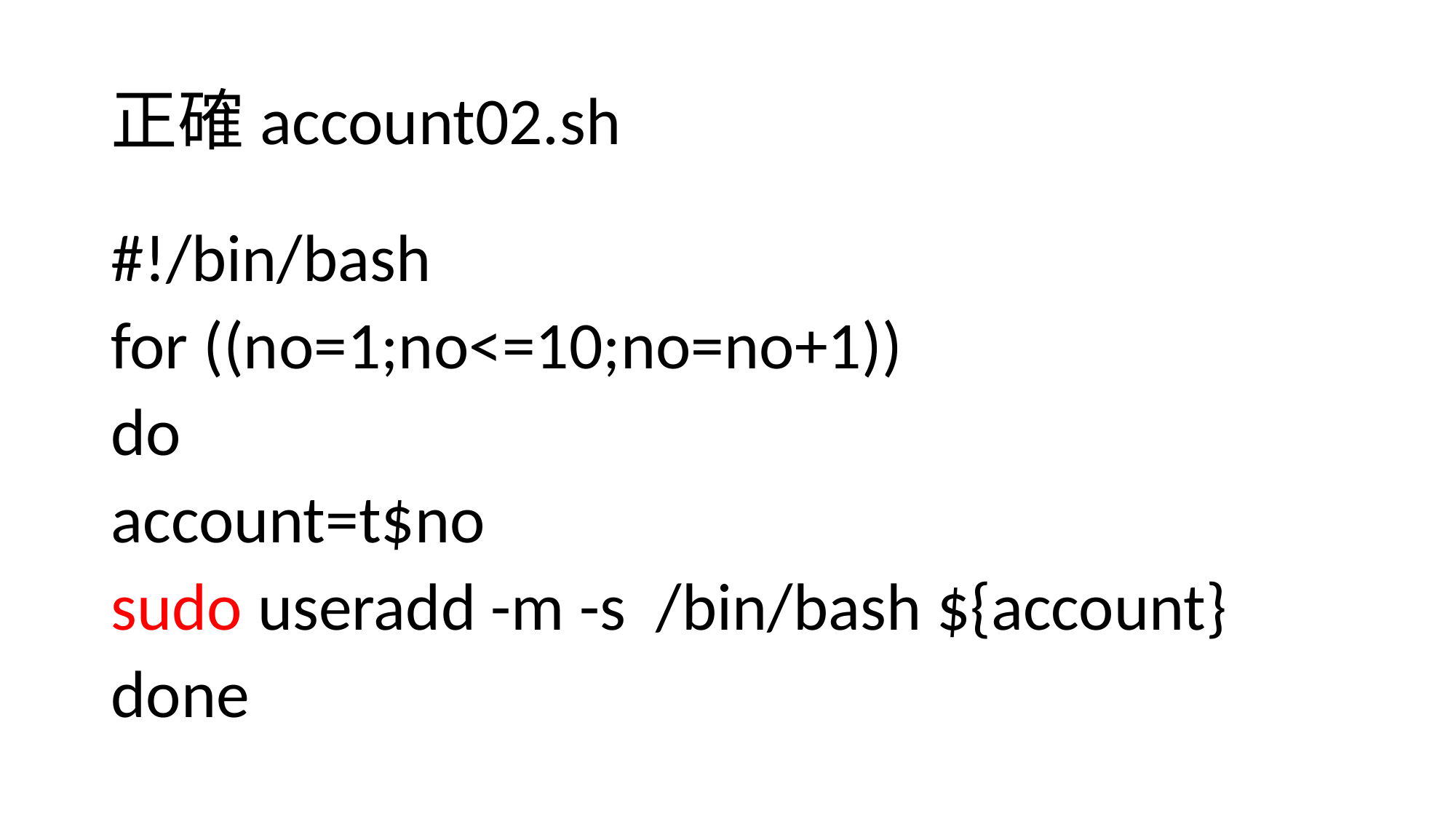

# 正確account02.sh
#!/bin/bash
for ((no=1;no<=10;no=no+1))
do
account=t$no
sudo useradd -m -s  /bin/bash ${account}
done